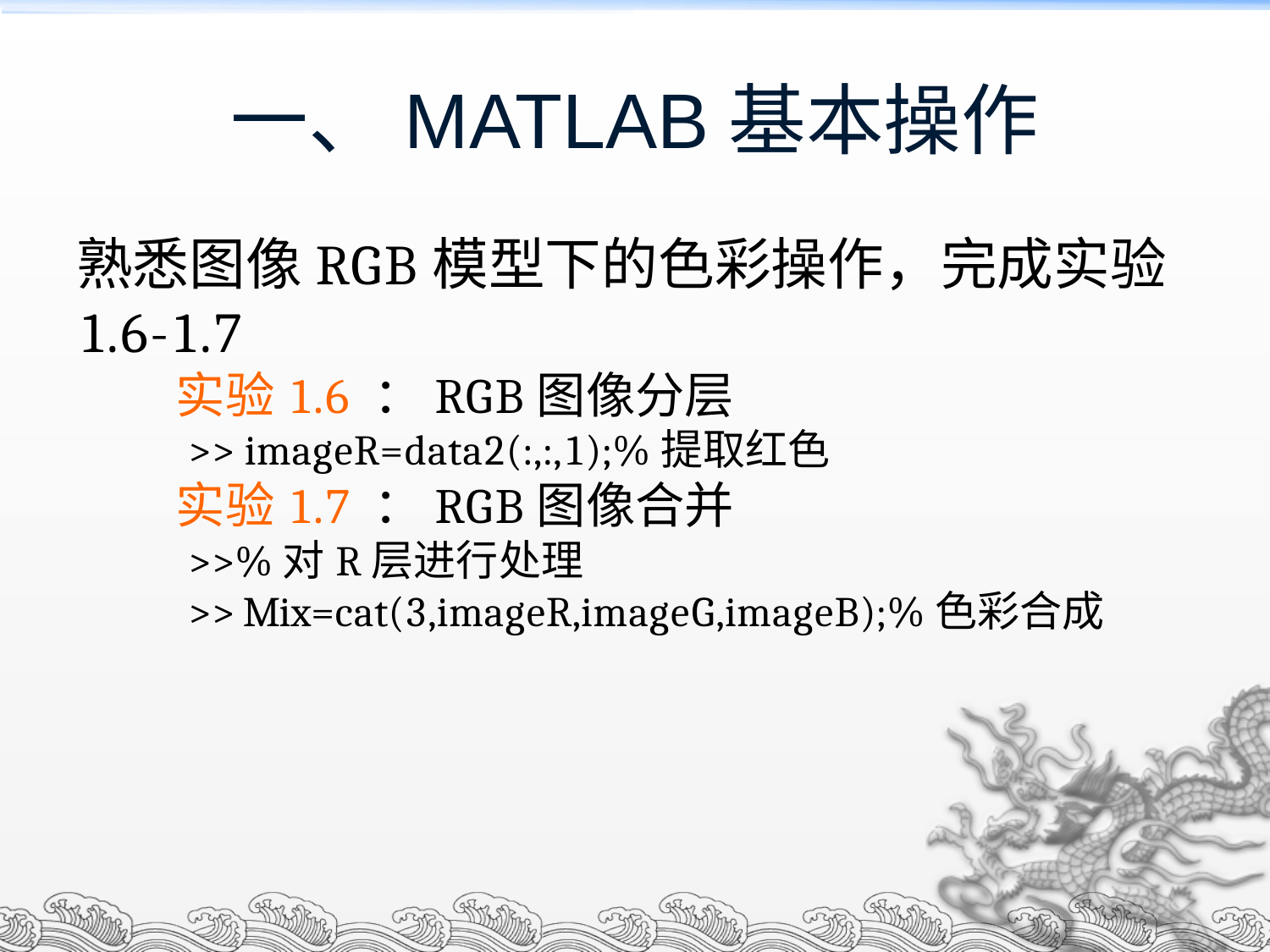

一、MATLAB基本操作
熟悉图像RGB模型下的色彩操作，完成实验1.6-1.7
        实验1.6 ：RGB图像分层
            >> imageR=data2(:,:,1);%提取红色
        实验1.7 ：RGB图像合并
            >>%对R层进行处理
            >> Mix=cat(3,imageR,imageG,imageB);%色彩合成